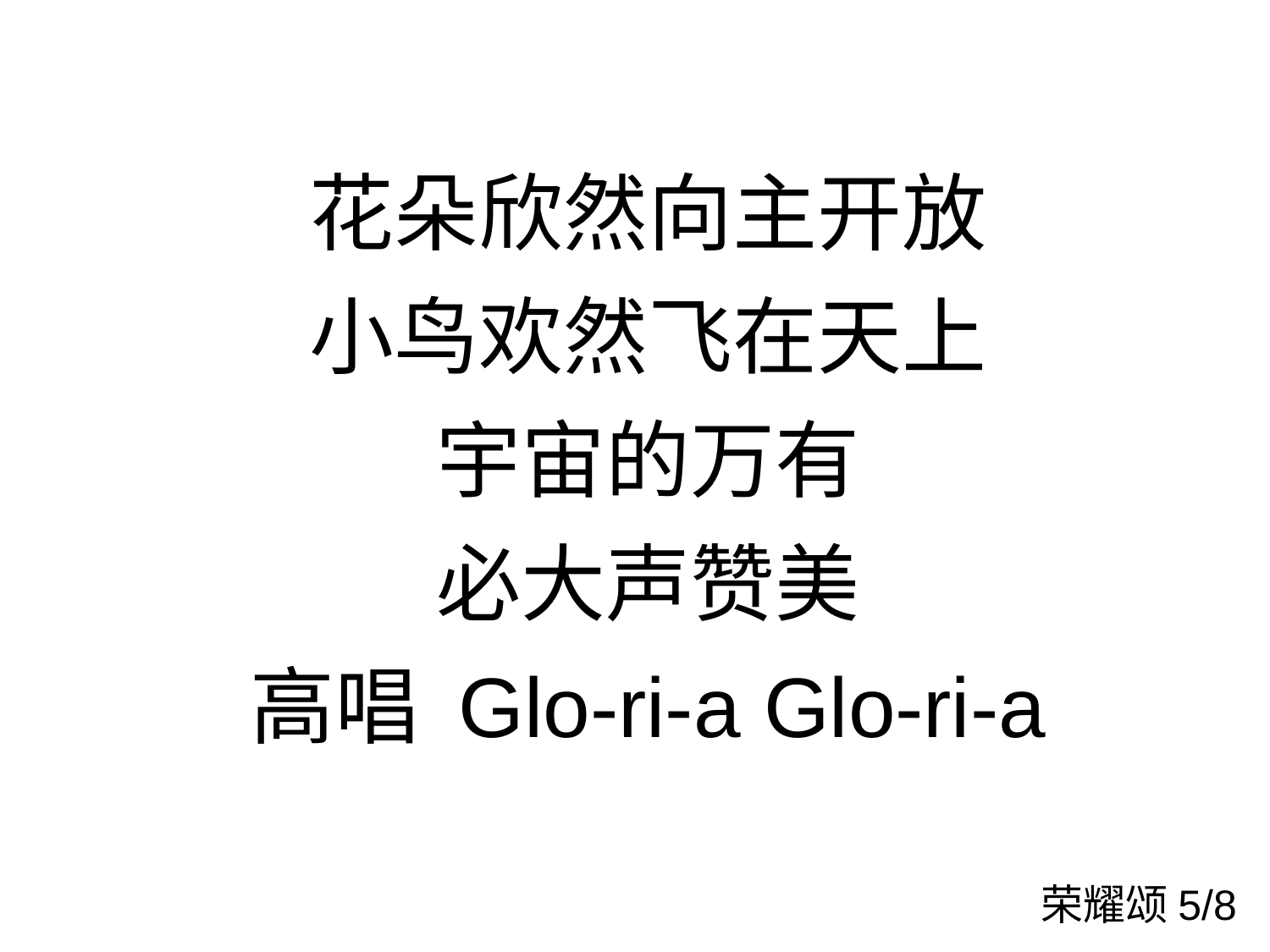

花朵欣然向主开放
小鸟欢然飞在天上
宇宙的万有
必大声赞美
高唱 Glo-ri-a Glo-ri-a
荣耀颂5/8